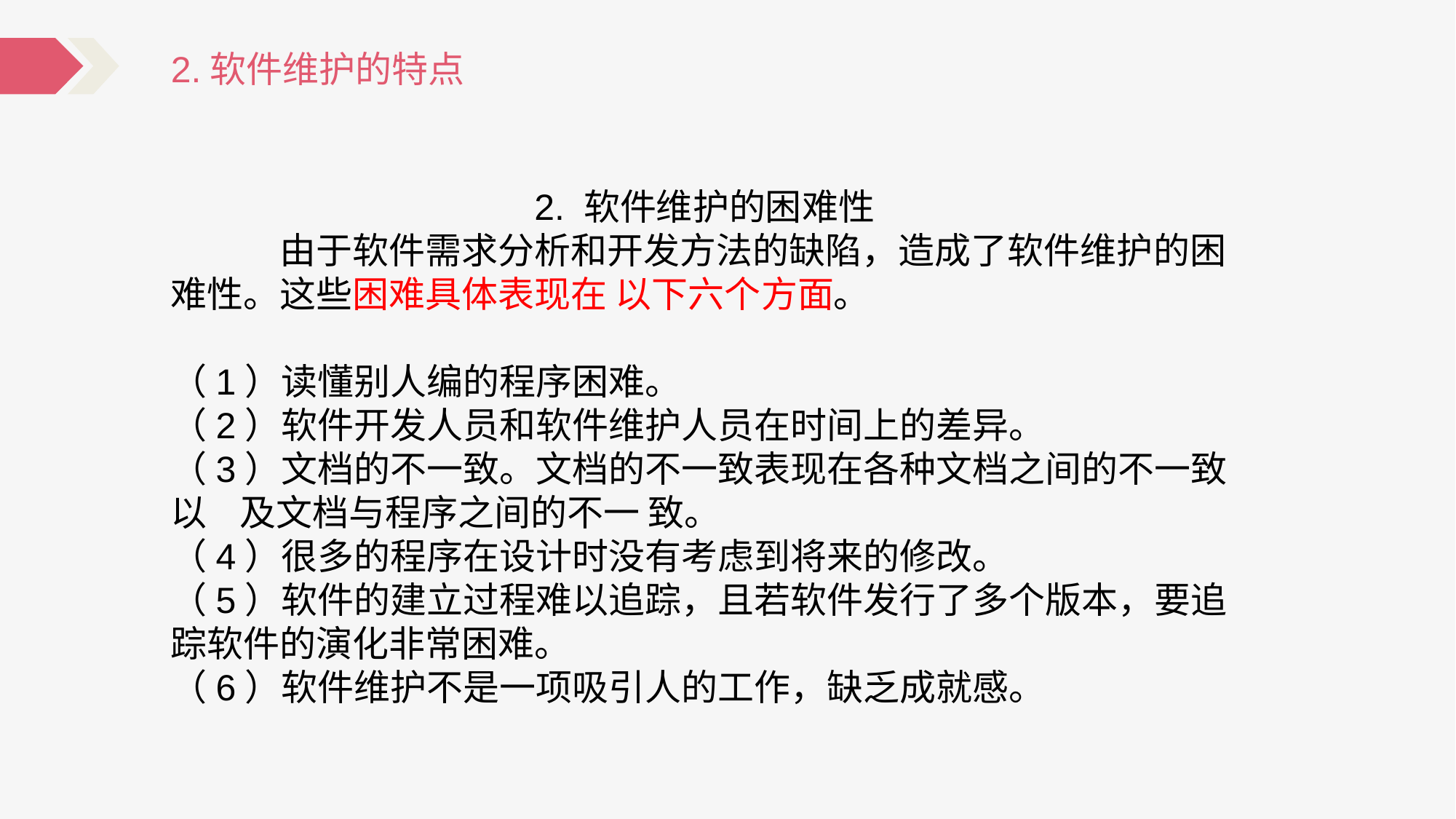

2.软件维护的特点
2. 软件维护的困难性
	由于软件需求分析和开发方法的缺陷，造成了软件维护的困难性。这些困难具体表现在 以下六个方面。

（1）读懂别人编的程序困难。
（2）软件开发人员和软件维护人员在时间上的差异。
（3）文档的不一致。文档的不一致表现在各种文档之间的不一致以    及文档与程序之间的不一 致。
（4）很多的程序在设计时没有考虑到将来的修改。
（5）软件的建立过程难以追踪，且若软件发行了多个版本，要追踪软件的演化非常困难。
（6）软件维护不是一项吸引人的工作，缺乏成就感。